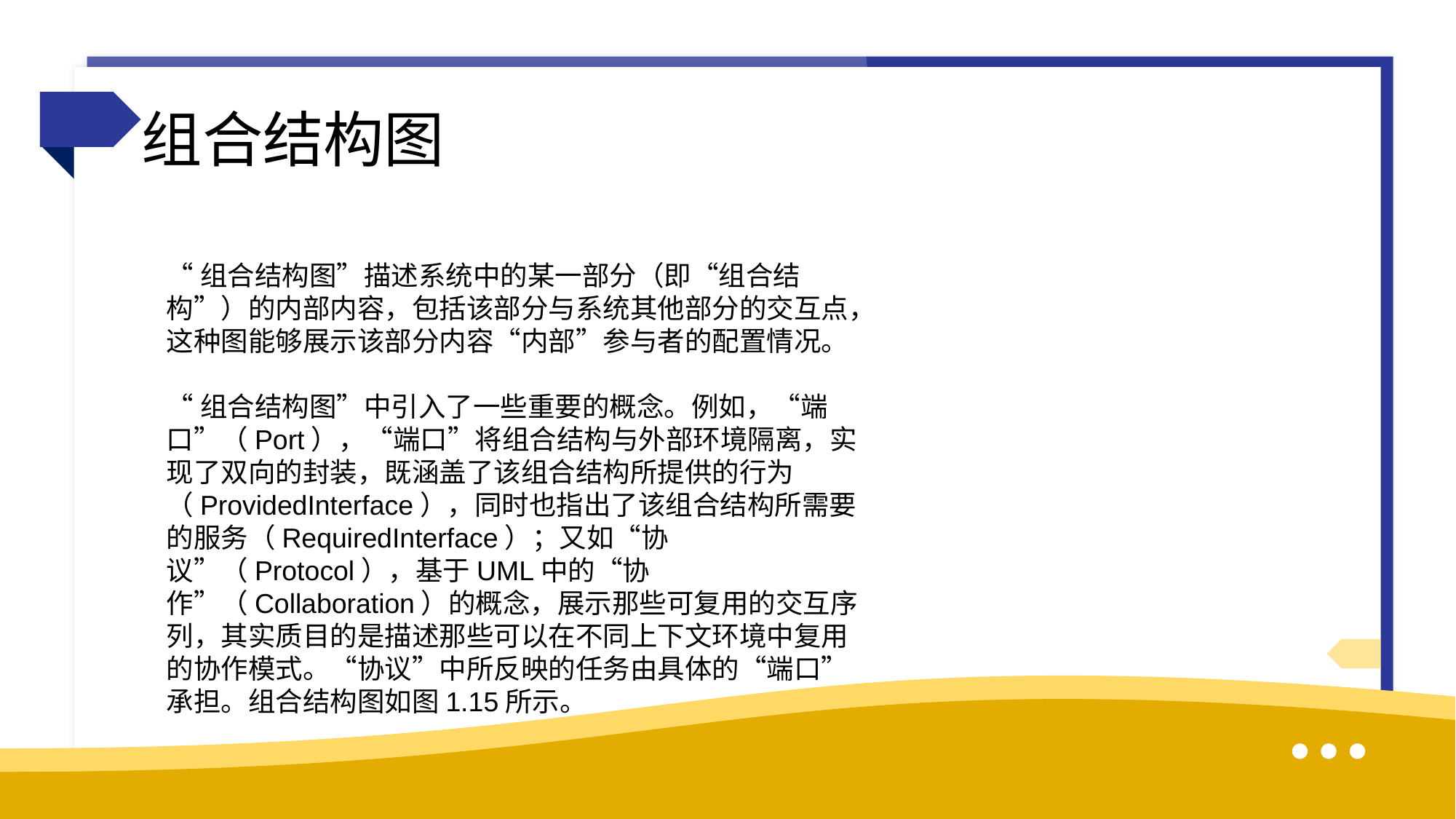

组合结构图
“组合结构图”描述系统中的某一部分（即“组合结构”）的内部内容，包括该部分与系统其他部分的交互点，这种图能够展示该部分内容“内部”参与者的配置情况。

“组合结构图”中引入了一些重要的概念。例如，“端口”（Port），“端口”将组合结构与外部环境隔离，实现了双向的封装，既涵盖了该组合结构所提供的行为（ProvidedInterface），同时也指出了该组合结构所需要的服务（RequiredInterface）；又如“协议”（Protocol），基于UML中的“协作”（Collaboration）的概念，展示那些可复用的交互序列，其实质目的是描述那些可以在不同上下文环境中复用的协作模式。“协议”中所反映的任务由具体的“端口”承担。组合结构图如图1.15所示。